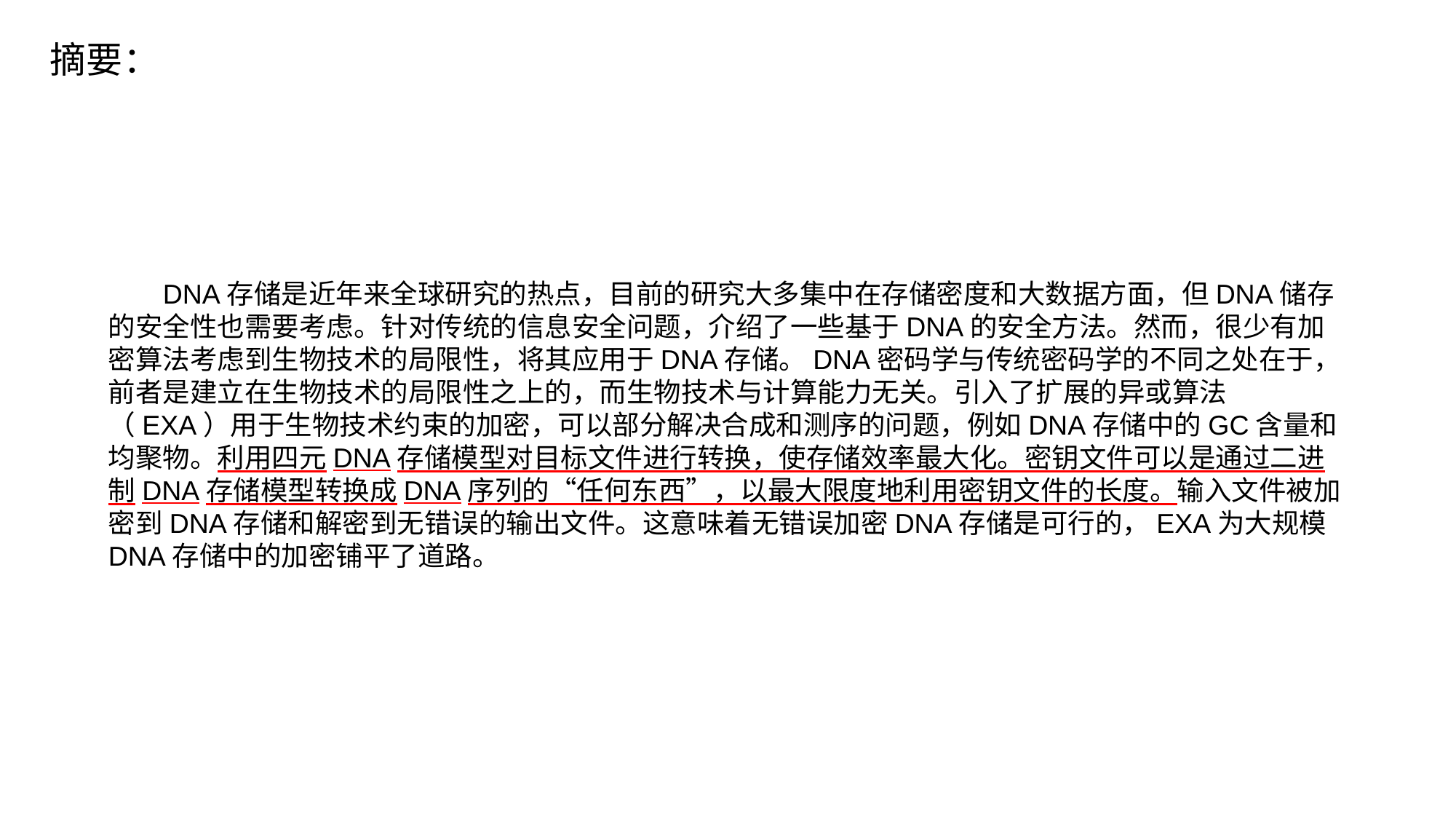

摘要：
DNA存储是近年来全球研究的热点，目前的研究大多集中在存储密度和大数据方面，但DNA储存的安全性也需要考虑。针对传统的信息安全问题，介绍了一些基于DNA的安全方法。然而，很少有加密算法考虑到生物技术的局限性，将其应用于DNA存储。DNA密码学与传统密码学的不同之处在于，前者是建立在生物技术的局限性之上的，而生物技术与计算能力无关。引入了扩展的异或算法（EXA）用于生物技术约束的加密，可以部分解决合成和测序的问题，例如DNA存储中的GC含量和均聚物。利用四元DNA存储模型对目标文件进行转换，使存储效率最大化。密钥文件可以是通过二进制DNA存储模型转换成DNA序列的“任何东西”，以最大限度地利用密钥文件的长度。输入文件被加密到DNA存储和解密到无错误的输出文件。这意味着无错误加密DNA存储是可行的，EXA为大规模DNA存储中的加密铺平了道路。